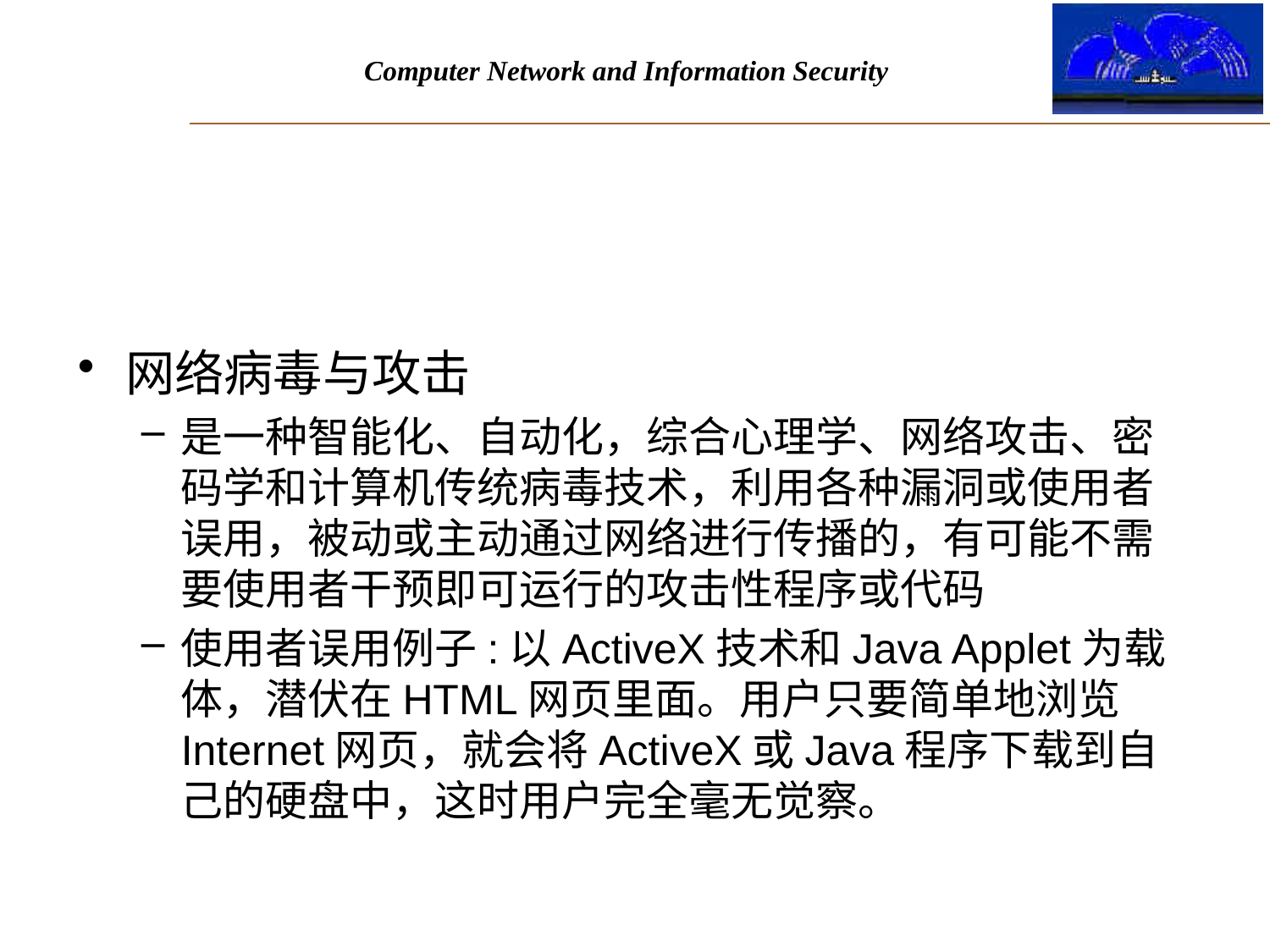

#
网络病毒与攻击
是一种智能化、自动化，综合心理学、网络攻击、密码学和计算机传统病毒技术，利用各种漏洞或使用者误用，被动或主动通过网络进行传播的，有可能不需要使用者干预即可运行的攻击性程序或代码
使用者误用例子:以ActiveX技术和Java Applet为载体，潜伏在HTML网页里面。用户只要简单地浏览Internet网页，就会将ActiveX或Java程序下载到自己的硬盘中，这时用户完全毫无觉察。